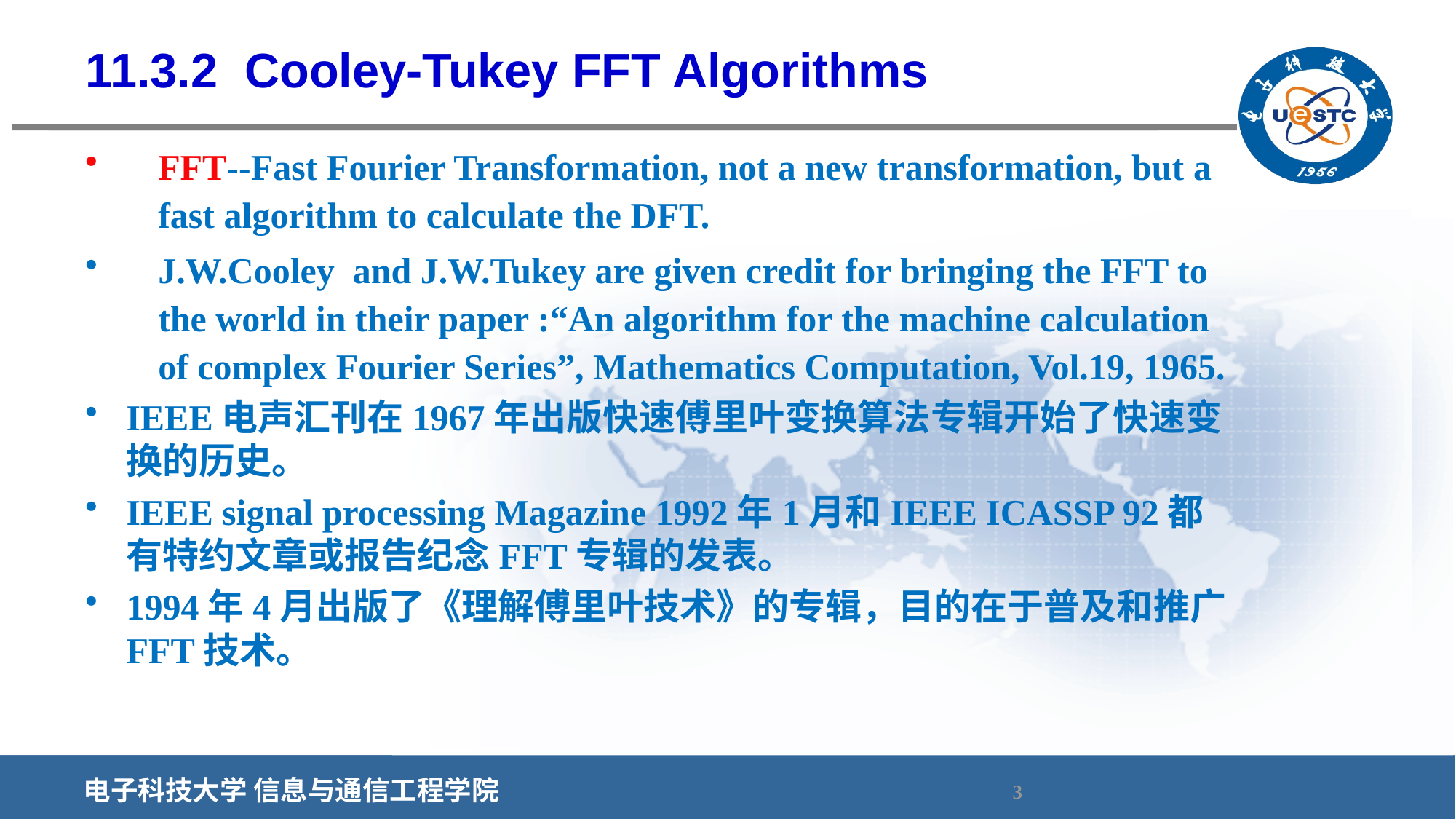

11.3.2  Cooley-Tukey FFT Algorithms
FFT--Fast Fourier Transformation, not a new transformation, but a fast algorithm to calculate the DFT.
J.W.Cooley  and J.W.Tukey are given credit for bringing the FFT to the world in their paper :“An algorithm for the machine calculation of complex Fourier Series”, Mathematics Computation, Vol.19, 1965.
IEEE电声汇刊在1967年出版快速傅里叶变换算法专辑开始了快速变换的历史。
IEEE signal processing Magazine 1992年1月和IEEE ICASSP 92都有特约文章或报告纪念FFT专辑的发表。
1994年4月出版了《理解傅里叶技术》的专辑，目的在于普及和推广FFT技术。